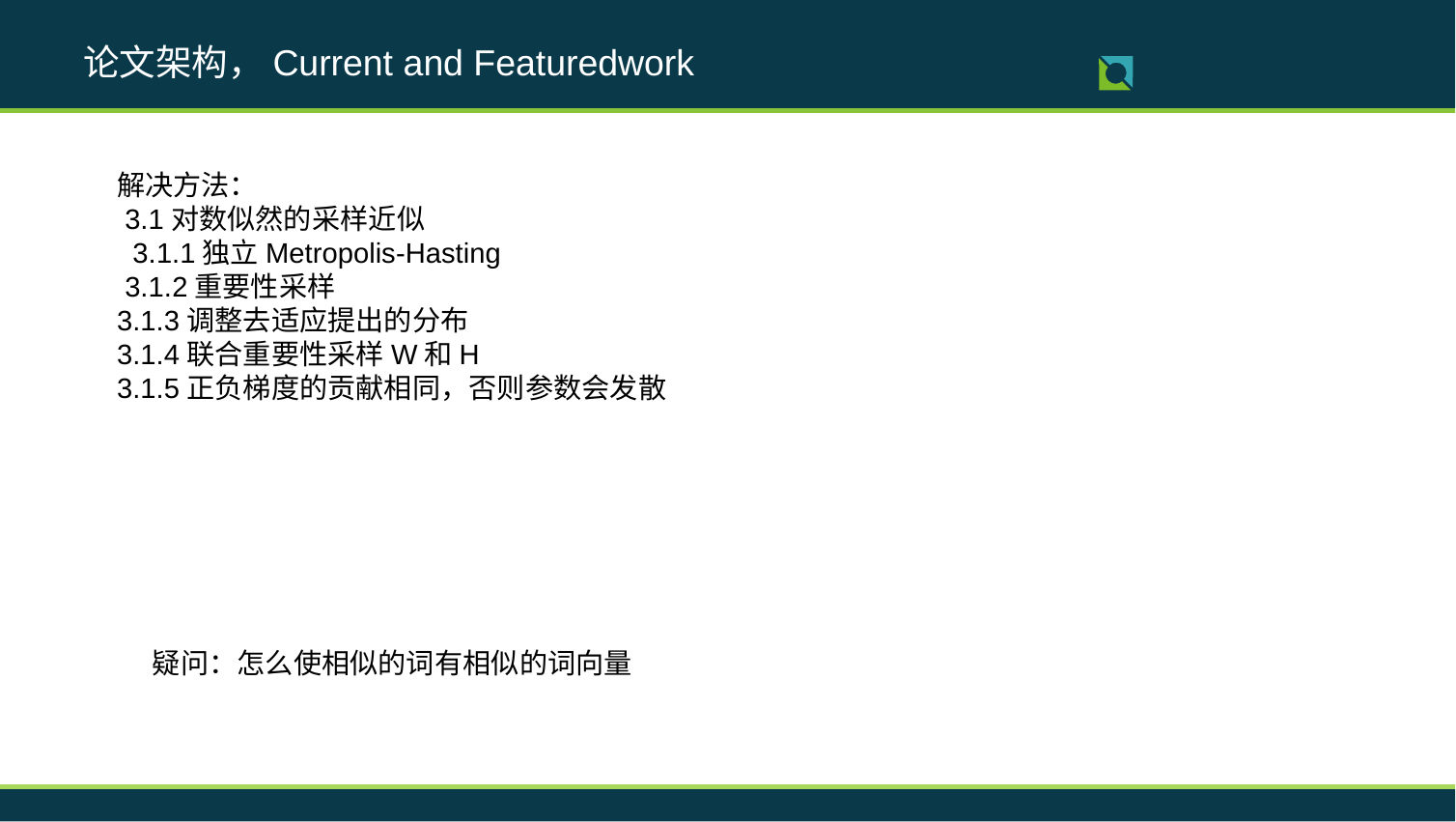

论文架构，Current and Featuredwork
解决方法：
 3.1对数似然的采样近似
  3.1.1独立Metropolis-Hasting
 3.1.2重要性采样
3.1.3调整去适应提出的分布
3.1.4联合重要性采样W和H
3.1.5正负梯度的贡献相同，否则参数会发散

疑问：怎么使相似的词有相似的词向量